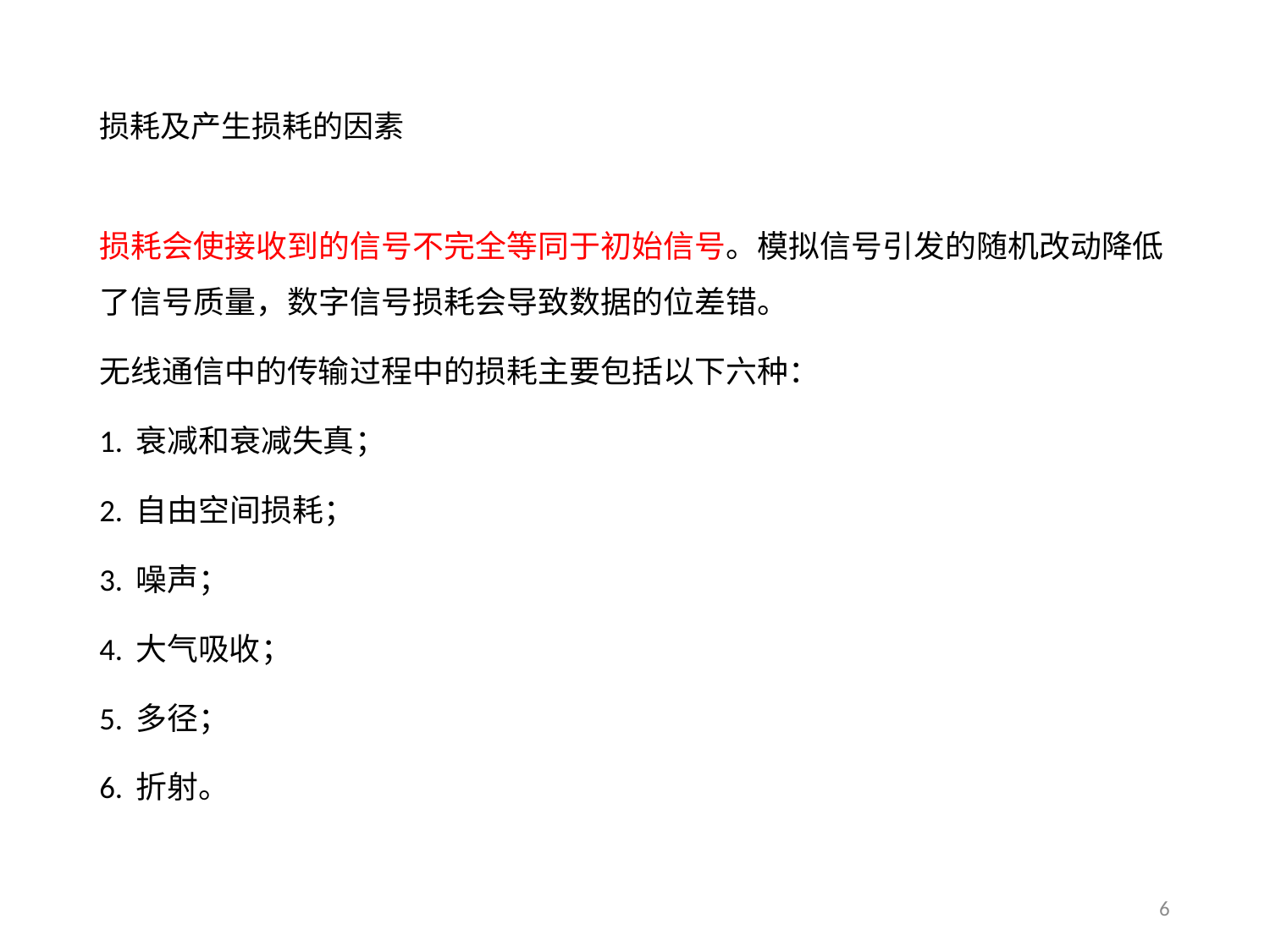

6
# 损耗及产生损耗的因素
损耗会使接收到的信号不完全等同于初始信号。模拟信号引发的随机改动降低了信号质量，数字信号损耗会导致数据的位差错。
无线通信中的传输过程中的损耗主要包括以下六种：
1. 衰减和衰减失真；
2. 自由空间损耗；
3. 噪声；
4. 大气吸收；
5. 多径；
6. 折射。